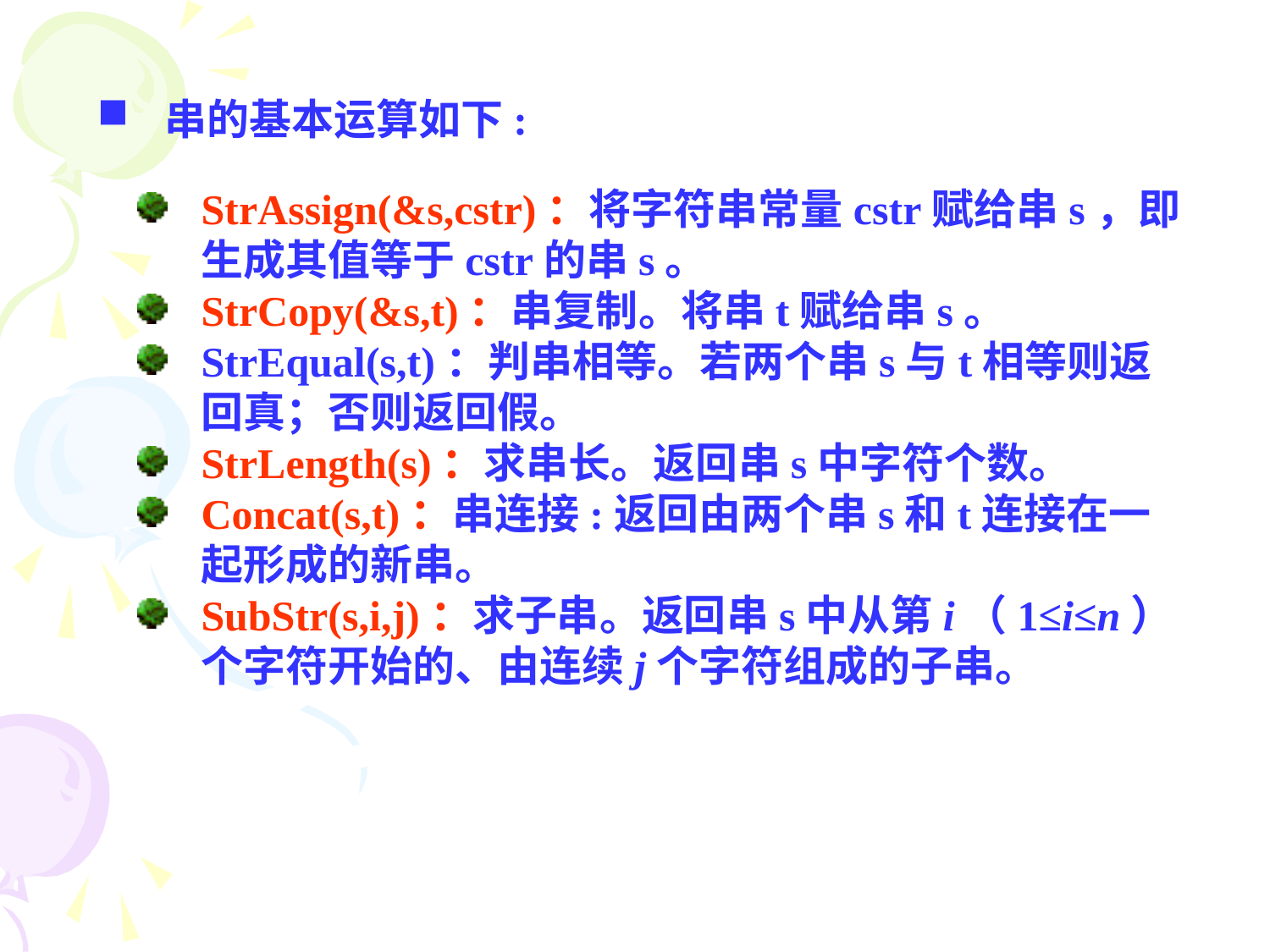

串的基本运算如下:
StrAssign(&s,cstr)：将字符串常量cstr赋给串s，即生成其值等于cstr的串s。
StrCopy(&s,t)：串复制。将串t赋给串s。
StrEqual(s,t)：判串相等。若两个串s与t相等则返回真；否则返回假。
StrLength(s)：求串长。返回串s中字符个数。
Concat(s,t)：串连接:返回由两个串s和t连接在一起形成的新串。
SubStr(s,i,j)：求子串。返回串s中从第i（1≤i≤n）个字符开始的、由连续j个字符组成的子串。